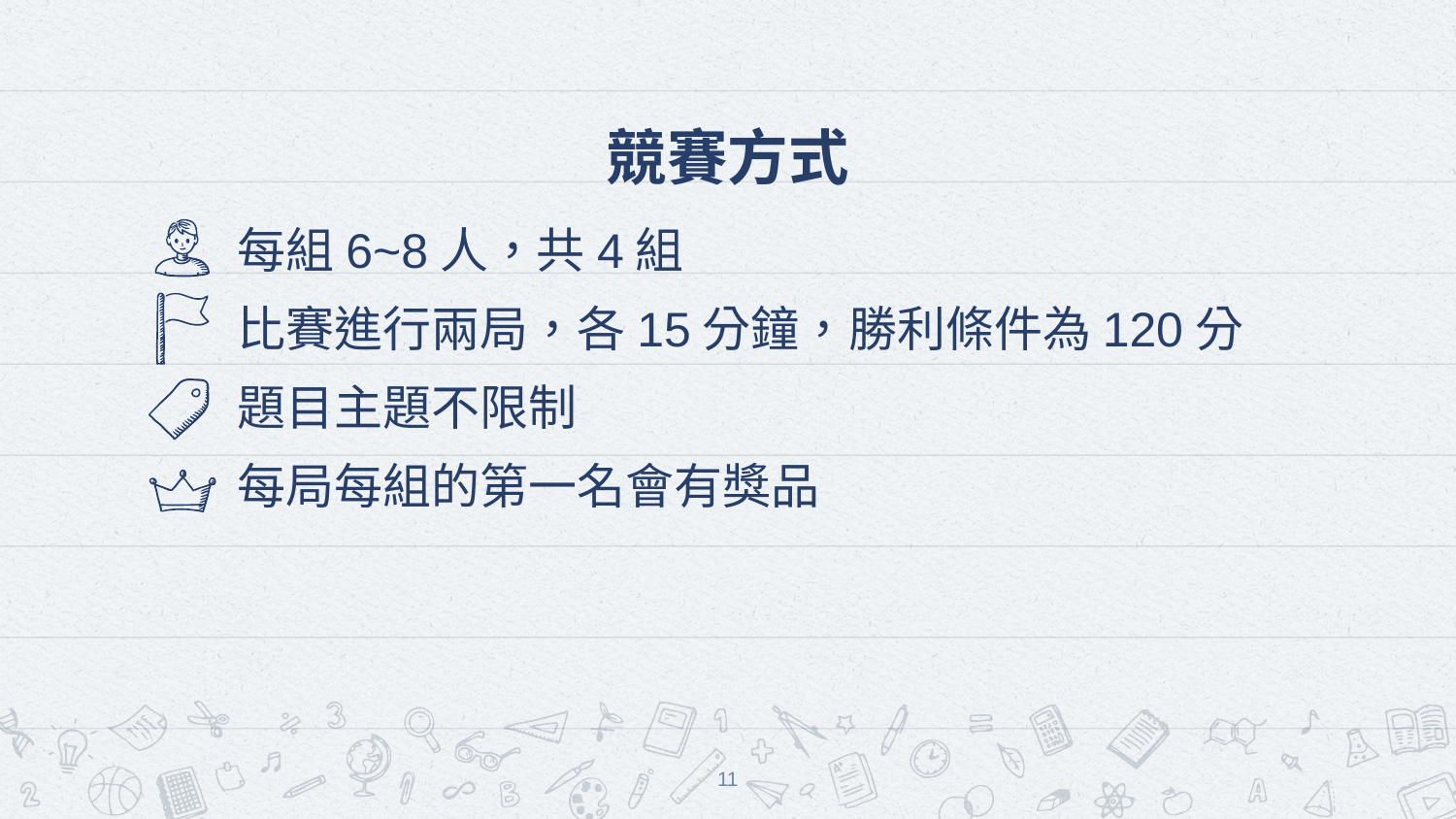

# 競賽方式
    每組6~8人，共4組
    比賽進行兩局，各15分鐘，勝利條件為120分
    題目主題不限制
    每局每組的第一名會有獎品

11